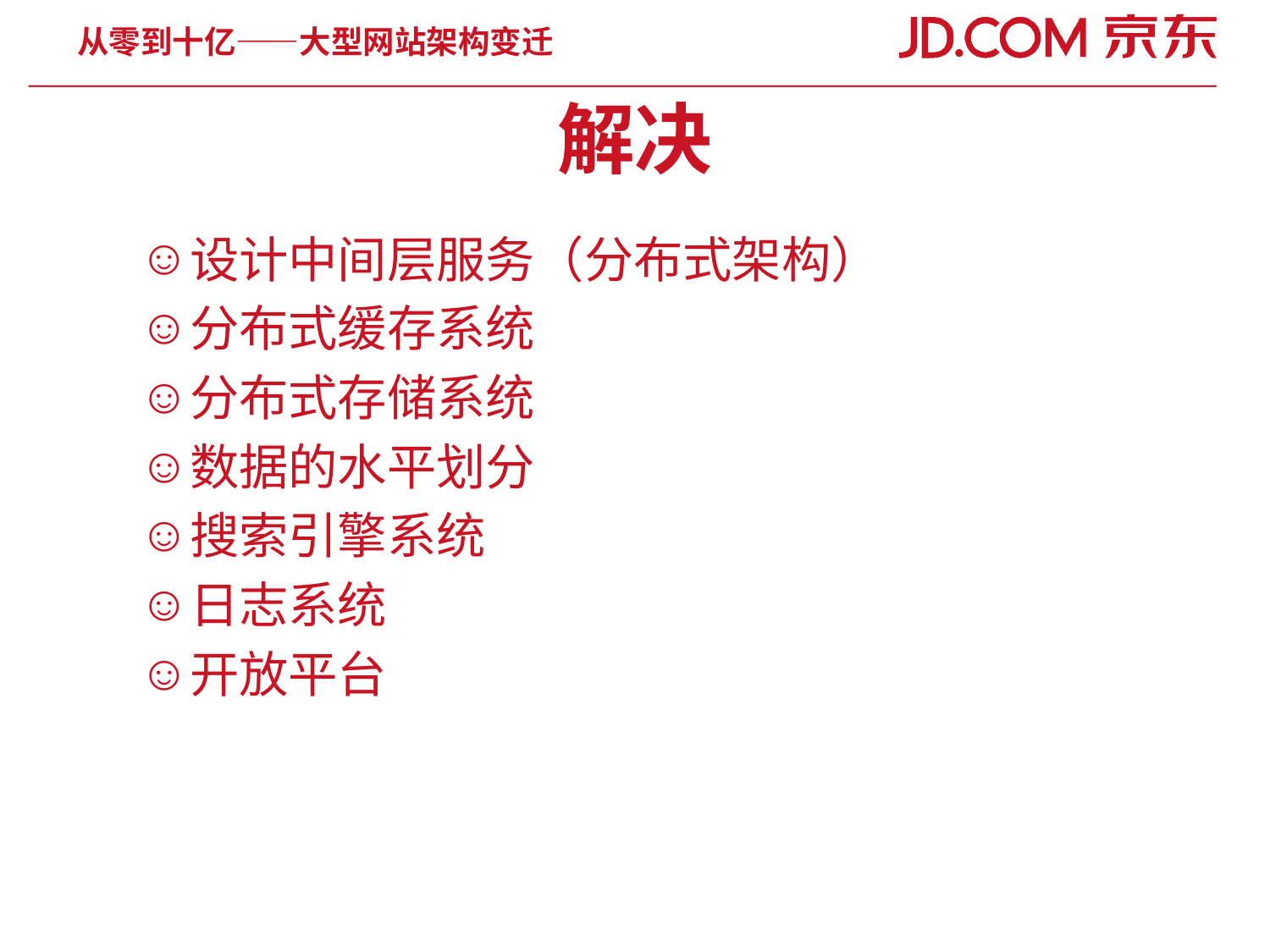

# 解决
设计中间层服务（分布式架构）
分布式缓存系统
分布式存储系统
数据的水平划分
搜索引擎系统
日志系统
开放平台